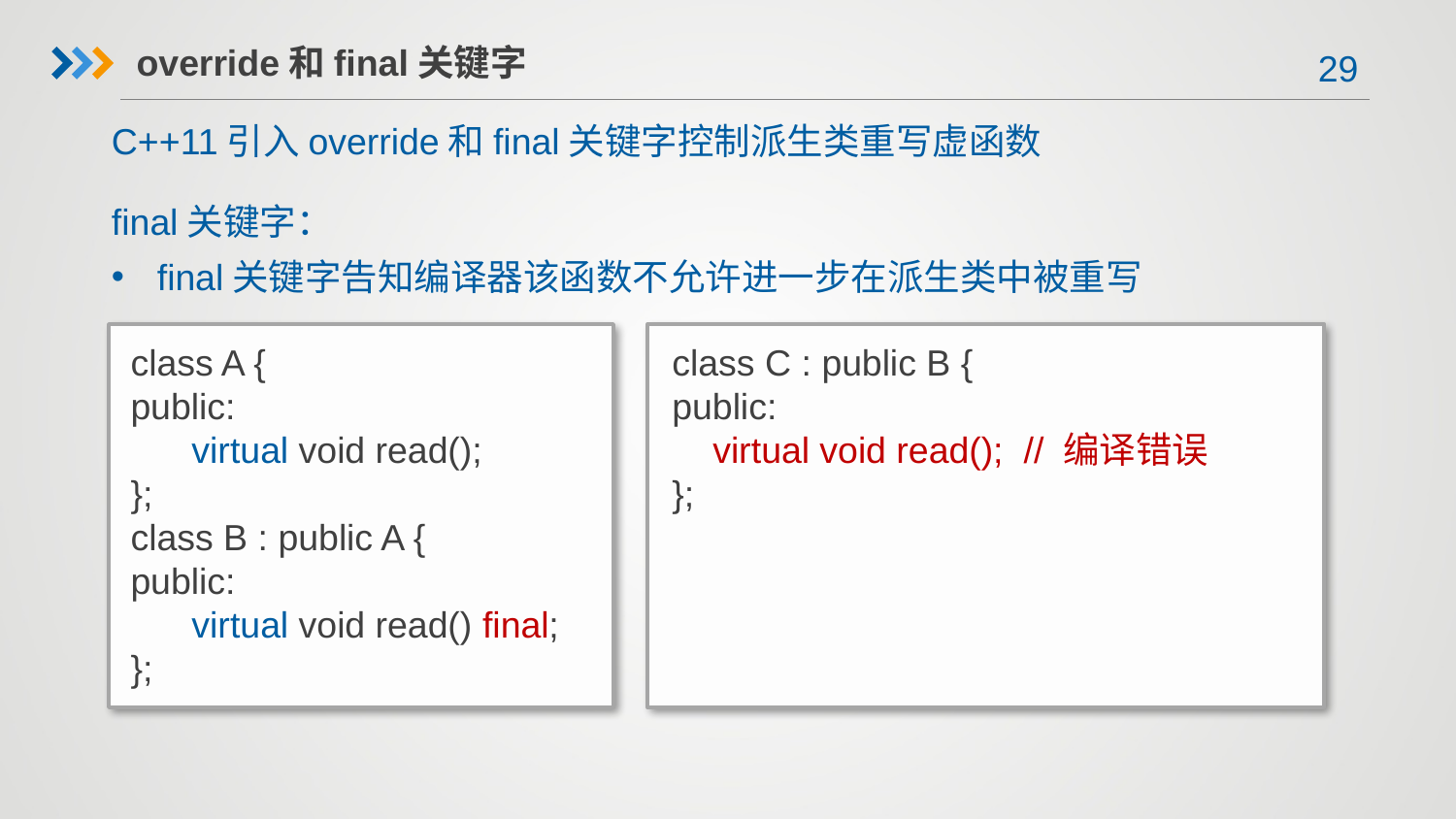

override和final关键字
C++11引入override和final关键字控制派生类重写虚函数
final关键字：
final关键字告知编译器该函数不允许进一步在派生类中被重写

class A {
public:
      virtual void read();
};
class B : public A {
public:
      virtual void read() final;
};

class C : public B {
public:
    virtual void read();  // 编译错误
};